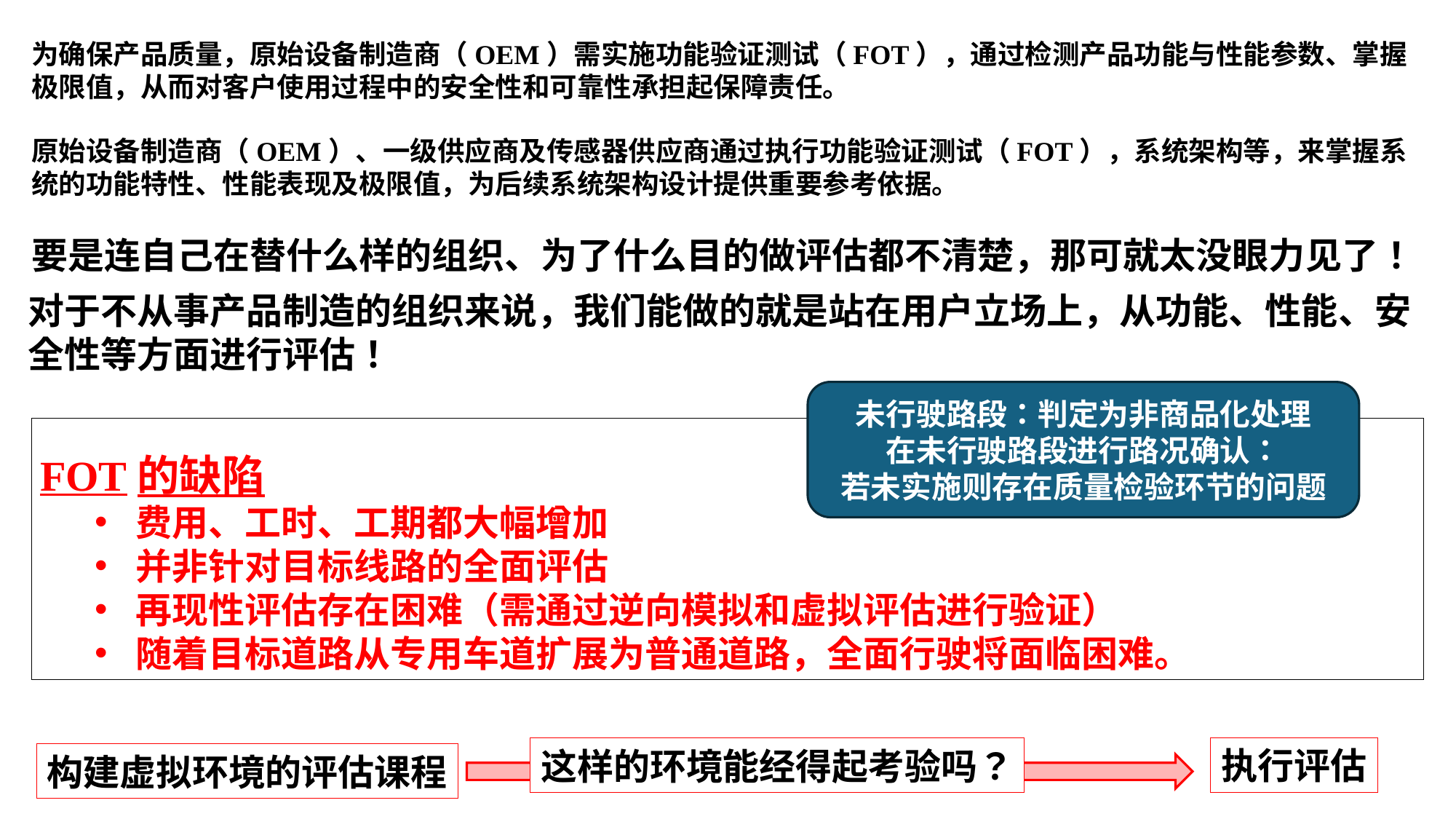

为确保产品质量，原始设备制造商（OEM）需实施功能验证测试（FOT），通过检测产品功能与性能参数、掌握极限值，从而对客户使用过程中的安全性和可靠性承担起保障责任。
原始设备制造商（OEM）、一级供应商及传感器供应商通过执行功能验证测试（FOT），系统架构等，来掌握系统的功能特性、性能表现及极限值，为后续系统架构设计提供重要参考依据。
要是连自己在替什么样的组织、为了什么目的做评估都不清楚，那可就太没眼力见了！
对于不从事产品制造的组织来说，我们能做的就是站在用户立场上，从功能、性能、安全性等方面进行评估！
未行驶路段：判定为非商品化处理
在未行驶路段进行路况确认：
若未实施则存在质量检验环节的问题
FOT的缺陷
费用、工时、工期都大幅增加
并非针对目标线路的全面评估
再现性评估存在困难（需通过逆向模拟和虚拟评估进行验证）
随着目标道路从专用车道扩展为普通道路，全面行驶将面临困难。
执行评估
这样的环境能经得起考验吗？
构建虚拟环境的评估课程